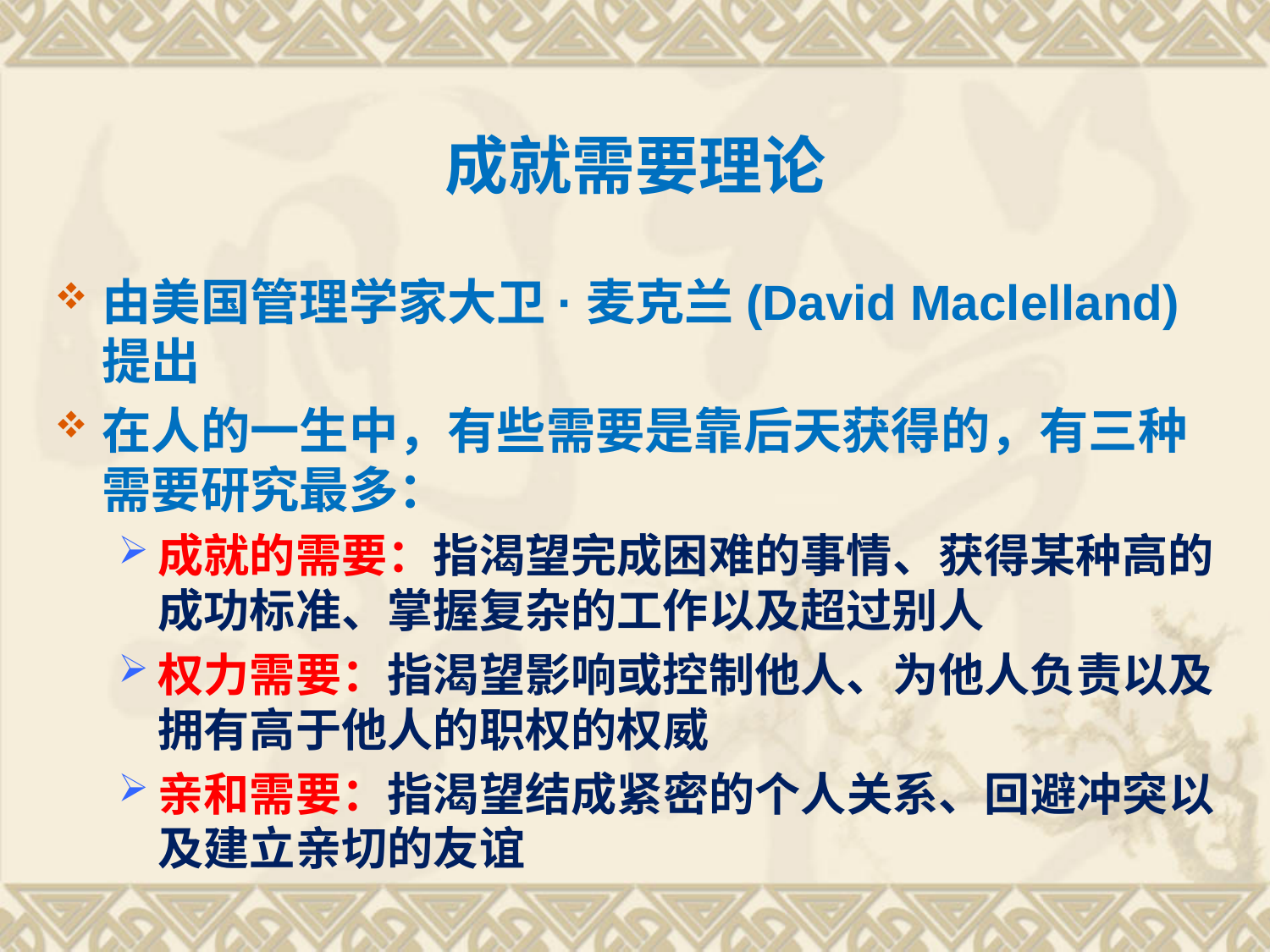

# 成就需要理论
由美国管理学家大卫·麦克兰(David Maclelland)提出
在人的一生中，有些需要是靠后天获得的，有三种需要研究最多：
成就的需要：指渴望完成困难的事情、获得某种高的成功标准、掌握复杂的工作以及超过别人
权力需要：指渴望影响或控制他人、为他人负责以及拥有高于他人的职权的权威
亲和需要：指渴望结成紧密的个人关系、回避冲突以及建立亲切的友谊